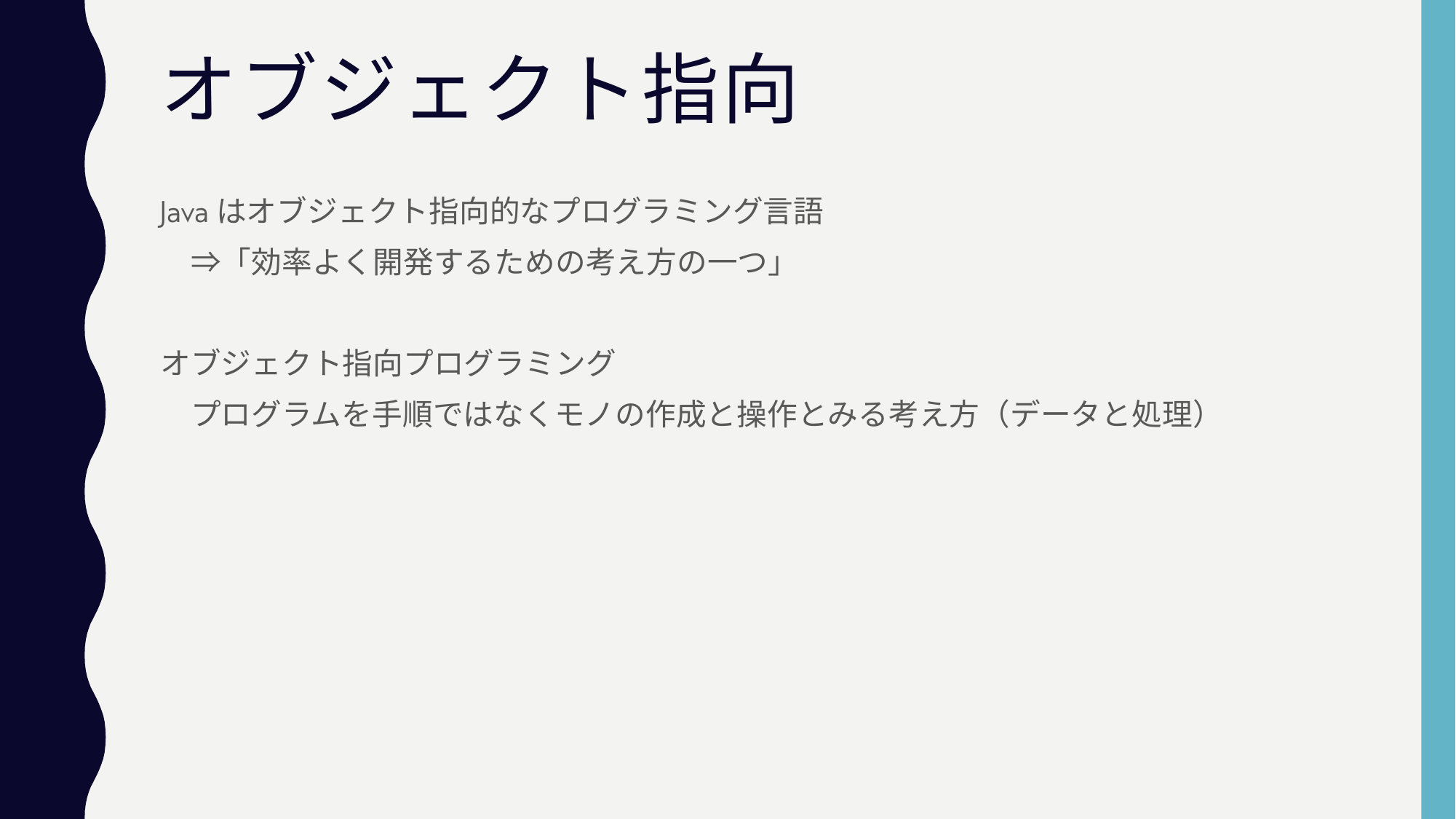

# オブジェクト指向
Javaはオブジェクト指向的なプログラミング言語
　⇒「効率よく開発するための考え方の一つ」

オブジェクト指向プログラミング
　プログラムを手順ではなくモノの作成と操作とみる考え方（データと処理）